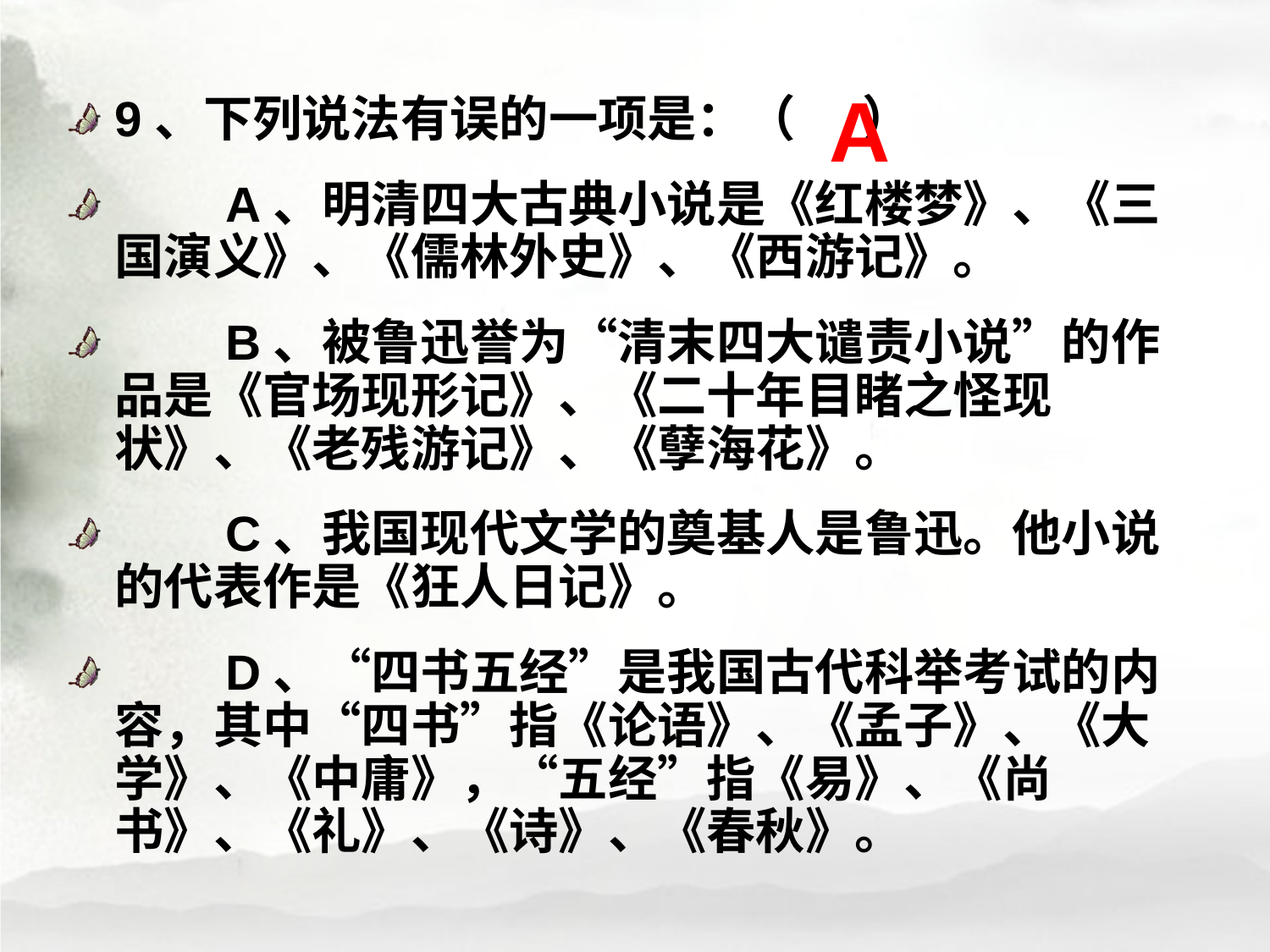

#
A
9、下列说法有误的一项是：（      ）
　　A、明清四大古典小说是《红楼梦》、《三国演义》、《儒林外史》、《西游记》。
　　B、被鲁迅誉为“清末四大谴责小说”的作品是《官场现形记》、《二十年目睹之怪现状》、《老残游记》、《孽海花》。
　　C、我国现代文学的奠基人是鲁迅。他小说的代表作是《狂人日记》。
　　D、“四书五经”是我国古代科举考试的内容，其中“四书”指《论语》、《孟子》、《大学》、《中庸》，“五经”指《易》、《尚书》、《礼》、《诗》、《春秋》。